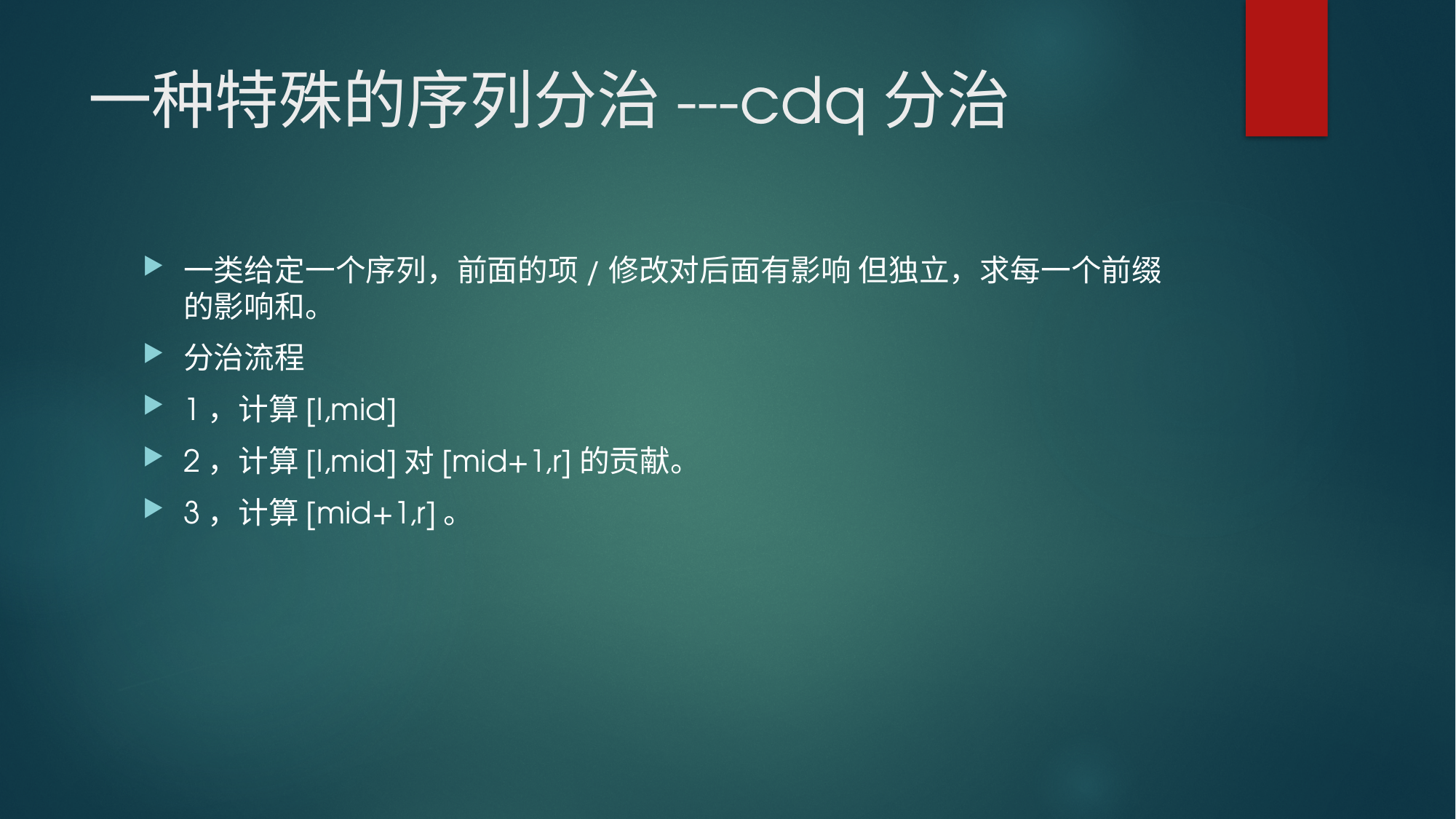

# 一种特殊的序列分治---cdq分治
一类给定一个序列，前面的项/修改对后面有影响 但独立，求每一个前缀的影响和。
分治流程
1，计算[l,mid]
2，计算[l,mid]对[mid+1,r]的贡献。
3，计算[mid+1,r]。